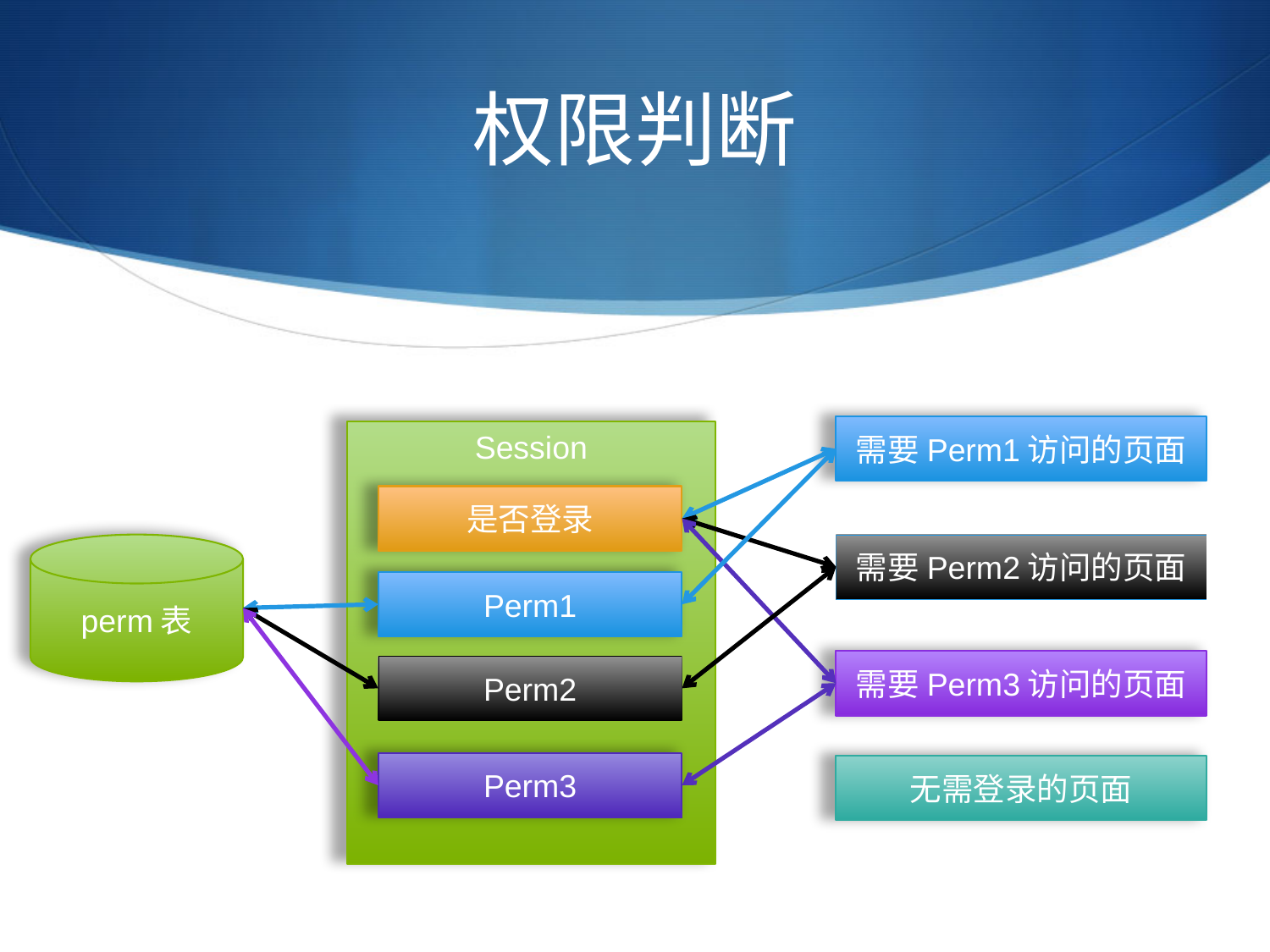

# 权限判断
需要Perm1访问的页面
Session
是否登录
perm表
需要Perm2访问的页面
Perm1
需要Perm3访问的页面
Perm2
Perm3
无需登录的页面